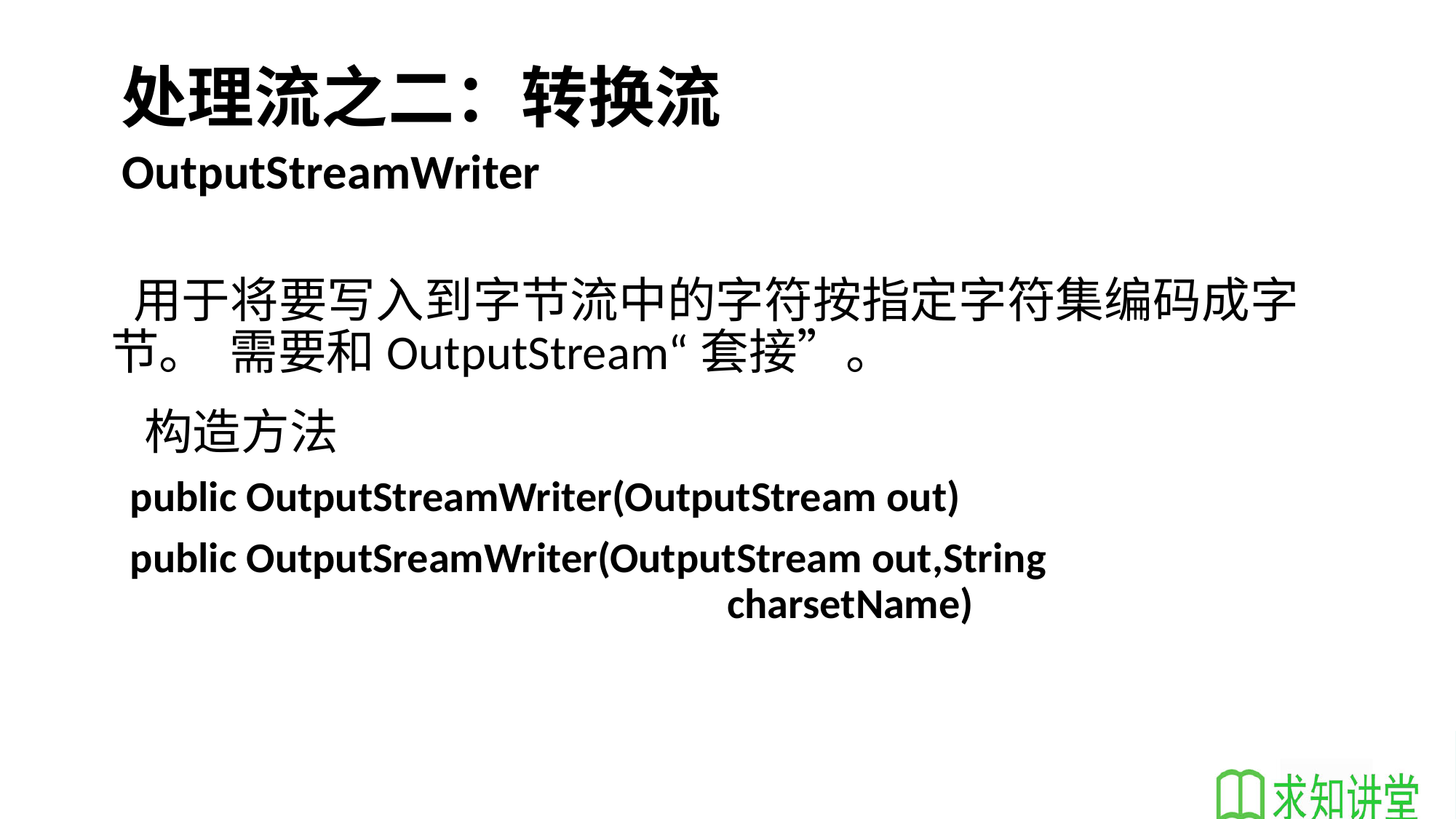

# 处理流之二：转换流
 OutputStreamWriter

 用于将要写入到字节流中的字符按指定字符集编码成字节。  需要和OutputStream“套接”。
  构造方法
  public OutputStreamWriter(OutputStream out)
  public OutputSreamWriter(OutputStream out,String                                                                                               charsetName)